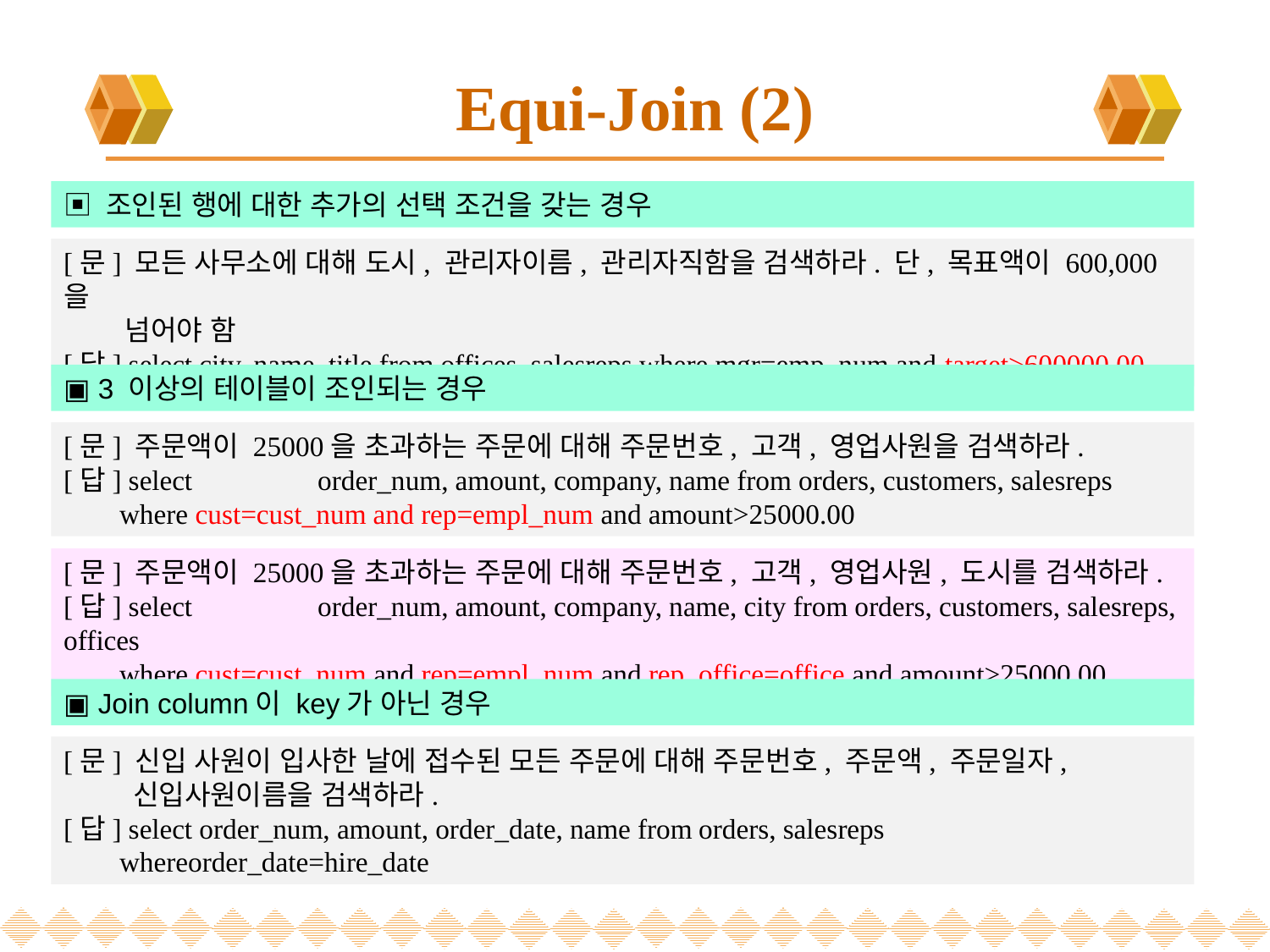

# Equi-Join (2)
▣ 조인된 행에 대한 추가의 선택 조건을 갖는 경우
[문] 모든 사무소에 대해 도시, 관리자이름, 관리자직함을 검색하라. 단, 목표액이 600,000을
       넘어야 함
[답] select city, name, title from offices, salesreps where mgr=emp_num and target>600000.00
▣ 3 이상의 테이블이 조인되는 경우
[문] 주문액이 25000을 초과하는 주문에 대해 주문번호, 고객, 영업사원을 검색하라.
[답] select 	order_num, amount, company, name from orders, customers, salesreps
        where cust=cust_num and rep=empl_num and amount>25000.00
[문] 주문액이 25000을 초과하는 주문에 대해 주문번호, 고객, 영업사원, 도시를 검색하라.
[답] select 	order_num, amount, company, name, city from orders, customers, salesreps, offices
        where cust=cust_num and rep=empl_num and rep_office=office and amount>25000.00
▣ Join column이 key가 아닌 경우
[문] 신입 사원이 입사한 날에 접수된 모든 주문에 대해 주문번호, 주문액, 주문일자,
        신입사원이름을 검색하라.
[답] select order_num, amount, order_date, name from	orders, salesreps
        whereorder_date=hire_date